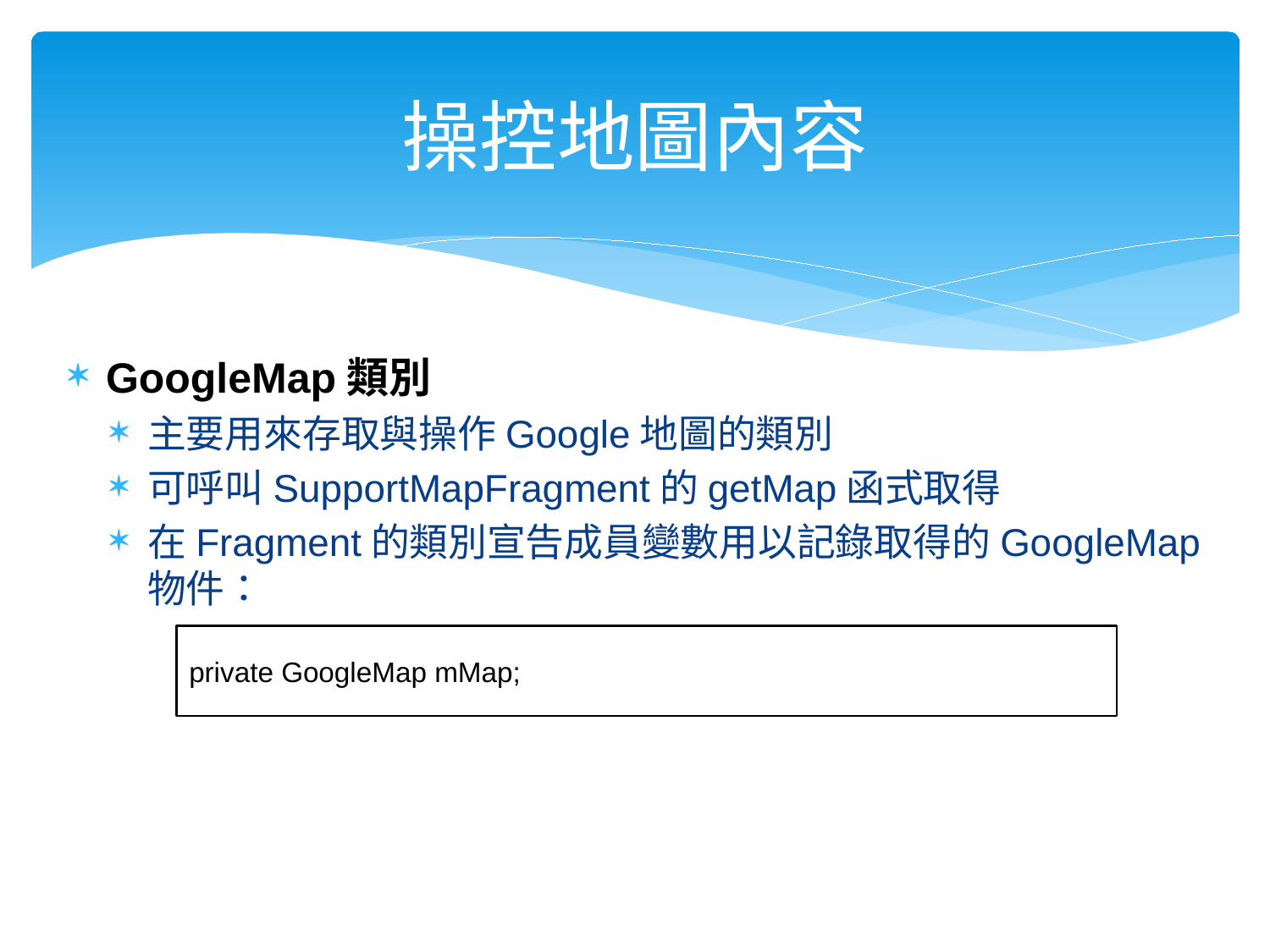

# 操控地圖內容
GoogleMap類別
主要用來存取與操作Google地圖的類別
可呼叫SupportMapFragment的getMap函式取得
在Fragment的類別宣告成員變數用以記錄取得的GoogleMap物件：
private GoogleMap mMap;